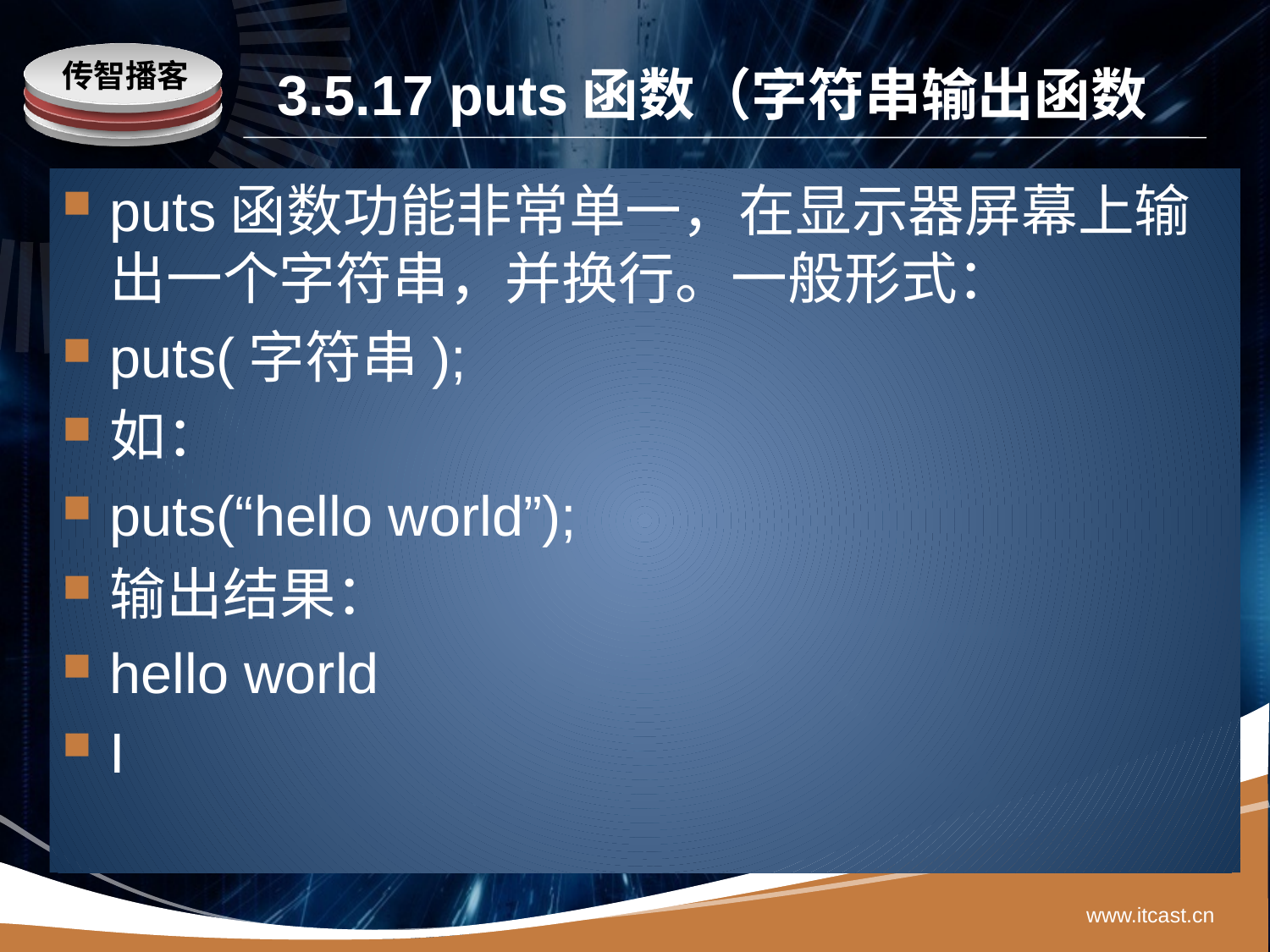

# 3.5.17 puts函数（字符串输出函数

puts函数功能非常单一，在显示器屏幕上输出一个字符串，并换行。一般形式：
puts(字符串);
如：
puts(“hello world”);
输出结果：
hello world
I
www.itcast.cn